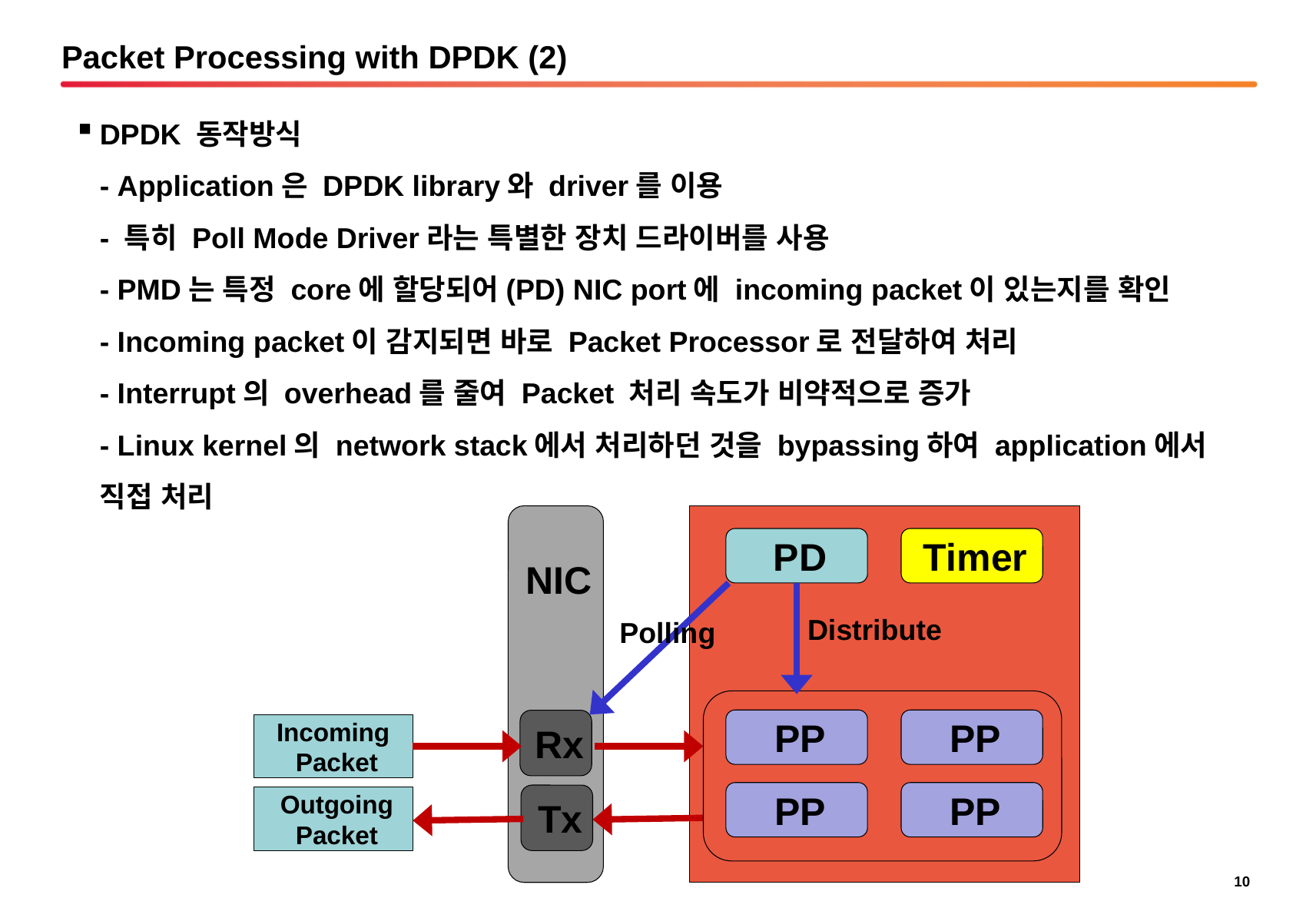

# Packet Processing with DPDK (2)
DPDK 동작방식
- Application은 DPDK library와 driver를 이용
- 특히 Poll Mode Driver라는 특별한 장치 드라이버를 사용
- PMD는 특정 core에 할당되어(PD) NIC port에 incoming packet이 있는지를 확인
- Incoming packet이 감지되면 바로 Packet Processor로 전달하여 처리
- Interrupt의 overhead를 줄여 Packet 처리 속도가 비약적으로 증가
- Linux kernel의 network stack에서 처리하던 것을 bypassing하여 application에서 직접 처리
NIC

PD
Timer
Distribute
Polling

PP
PP
Rx
Incoming
Packet
PP
PP
Tx
Outgoing
Packet